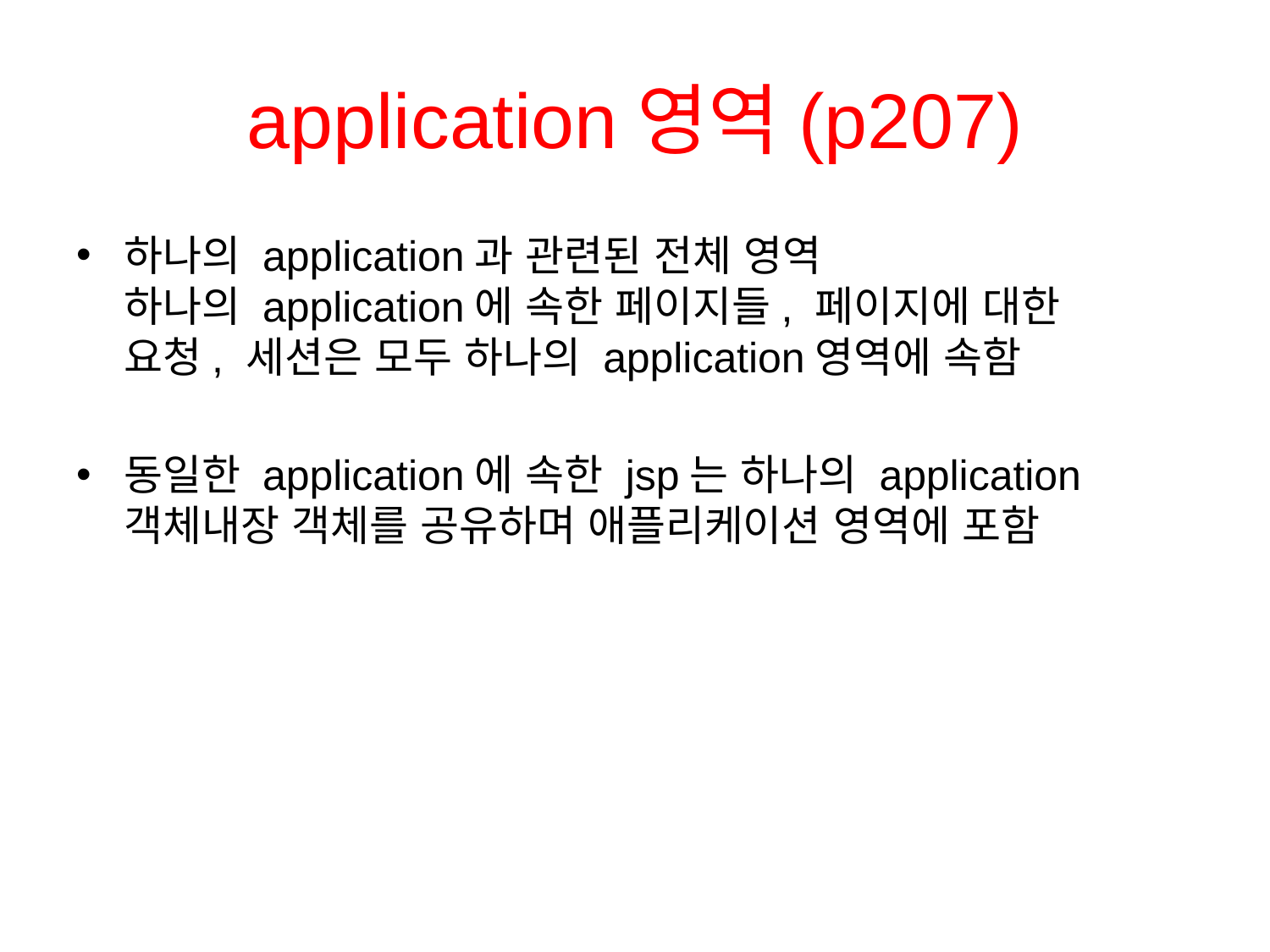

# application영역(p207)
하나의 application과 관련된 전체 영역
하나의 application에 속한 페이지들, 페이지에 대한
요청, 세션은 모두 하나의 application영역에 속함

동일한 application에 속한 jsp는 하나의 application객체내장 객체를 공유하며 애플리케이션 영역에 포함